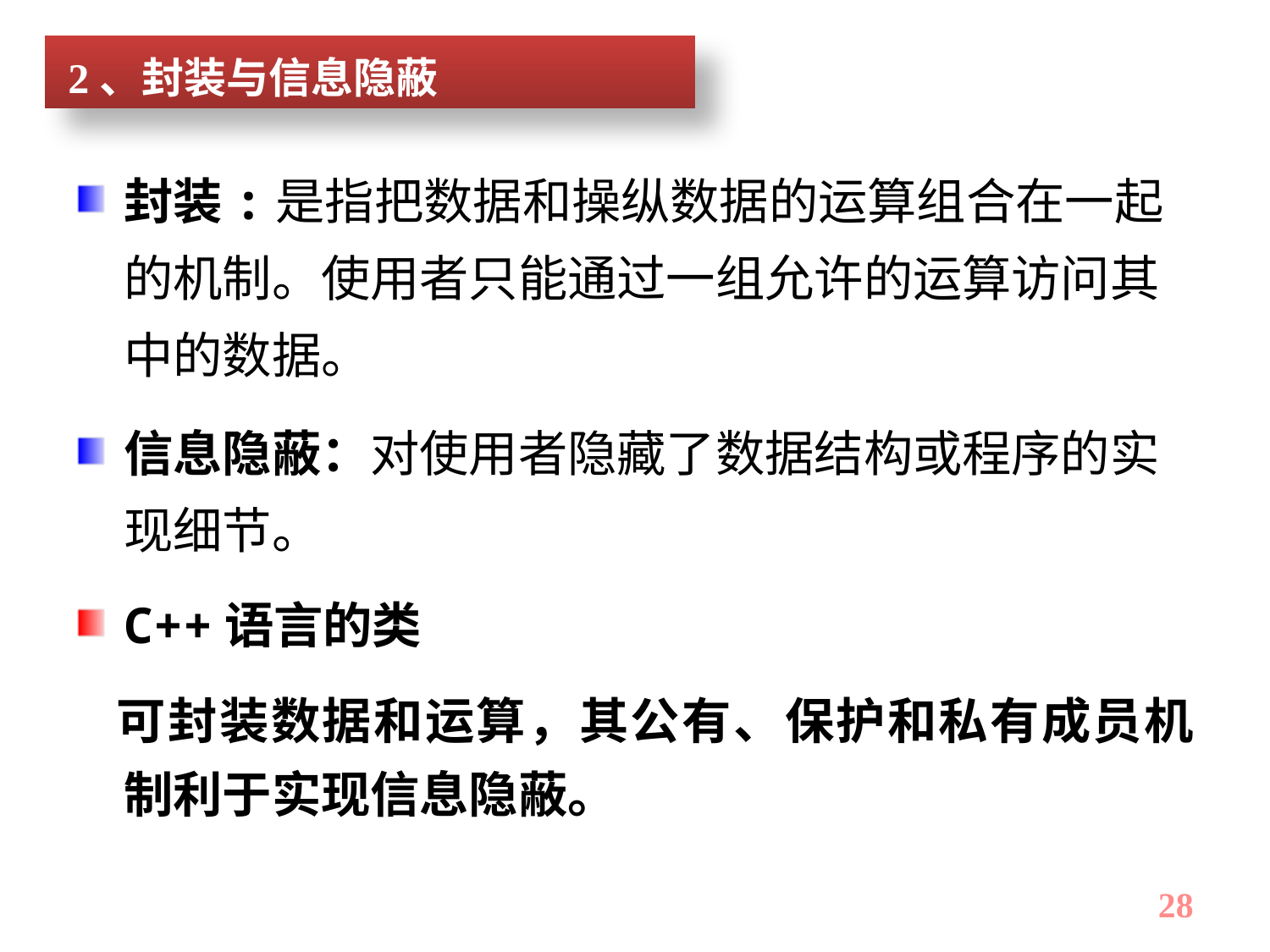

2、封装与信息隐蔽
封装:是指把数据和操纵数据的运算组合在一起的机制。使用者只能通过一组允许的运算访问其中的数据。
信息隐蔽：对使用者隐藏了数据结构或程序的实现细节。
C++语言的类
  可封装数据和运算，其公有、保护和私有成员机制利于实现信息隐蔽。
28